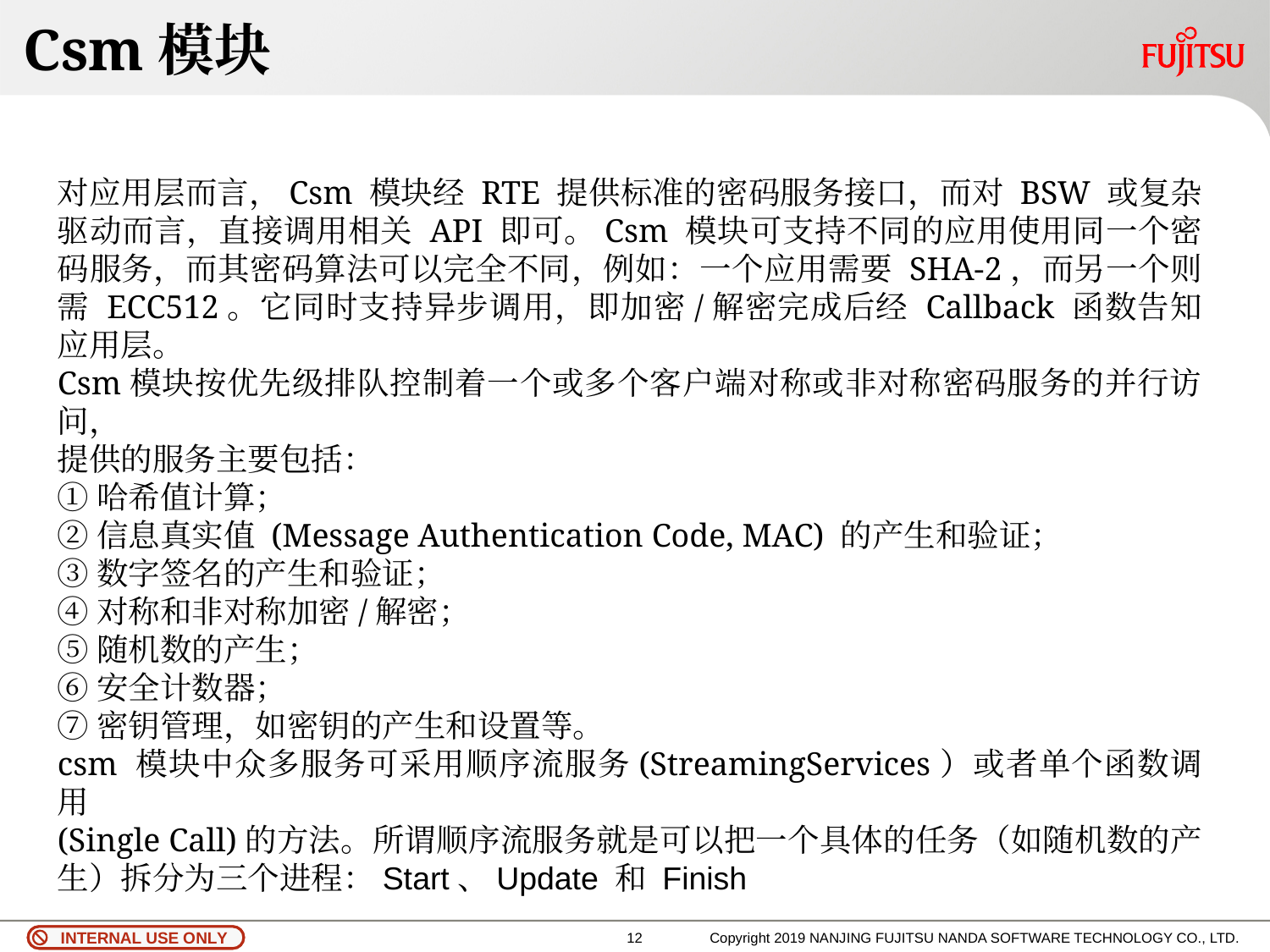

# Csm模块
对应用层而言，Csm 模块经 RTE 提供标准的密码服务接口，而对 BSW 或复杂驱动而言，直接调用相关 API 即可。Csm 模块可支持不同的应用使用同一个密码服务，而其密码算法可以完全不同，例如：一个应用需要 SHA-2，而另一个则需 ECC512。它同时支持异步调用，即加密/解密完成后经 Callback 函数告知应用层。
Csm模块按优先级排队控制着一个或多个客户端对称或非对称密码服务的并行访问，
提供的服务主要包括：
①哈希值计算；
②信息真实值 (Message Authentication Code, MAC) 的产生和验证；
③数字签名的产生和验证；
④对称和非对称加密/解密；
⑤随机数的产生；
⑥安全计数器；
⑦密钥管理，如密钥的产生和设置等。
csm 模块中众多服务可采用顺序流服务(StreamingServices）或者单个函数调用
(Single Call)的方法。所谓顺序流服务就是可以把一个具体的任务（如随机数的产生）拆分为三个进程：Start、Update 和 Finish
12
Copyright 2019 NANJING FUJITSU NANDA SOFTWARE TECHNOLOGY CO., LTD.